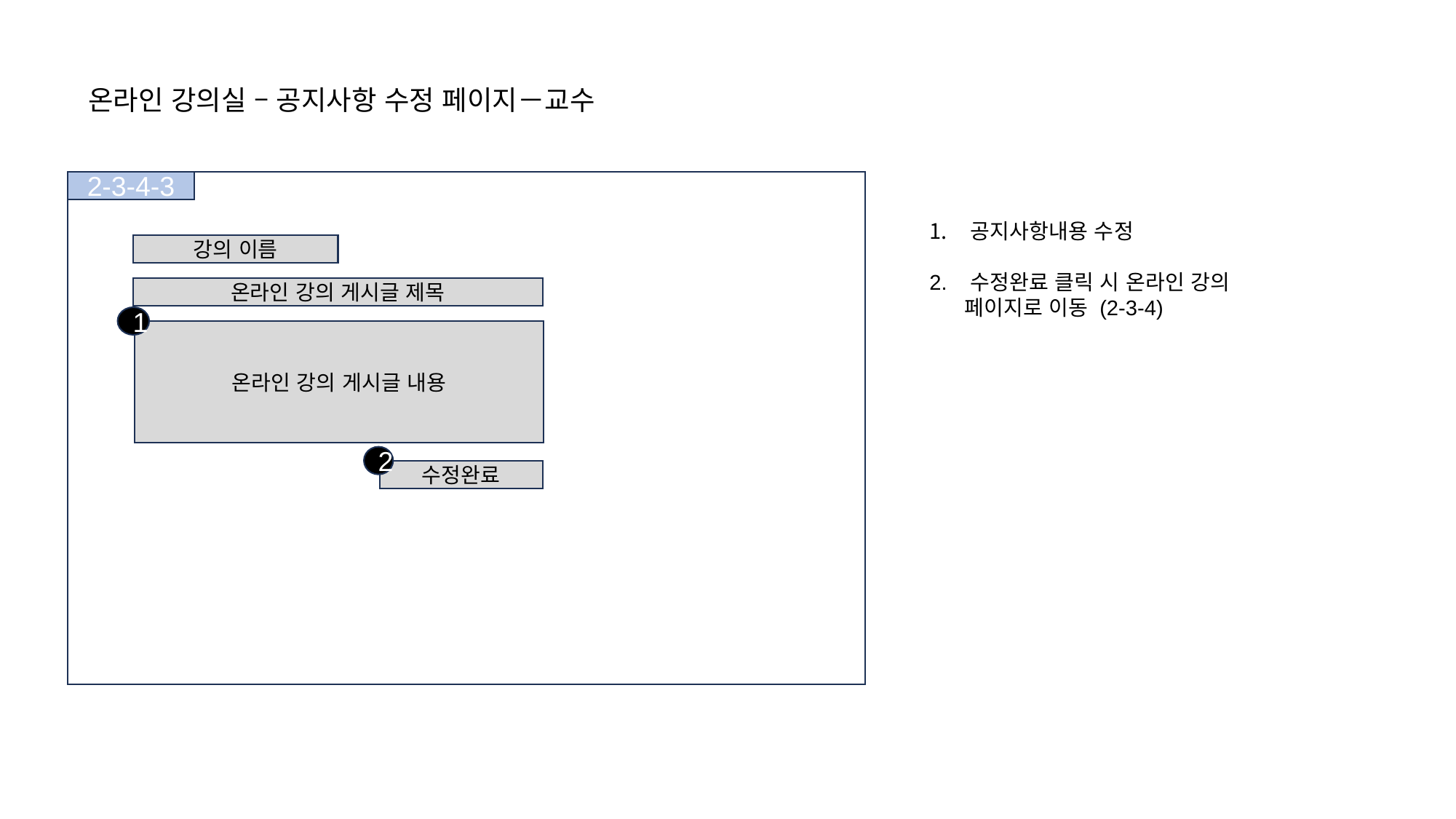

온라인 강의실 – 공지사항 수정 페이지－교수

2-3-4-3

공지사항내용 수정

2.   수정완료 클릭 시 온라인 강의
     페이지로 이동 (2-3-4)
강의 이름
온라인 강의 게시글 제목
1
온라인 강의 게시글 내용
2
수정완료